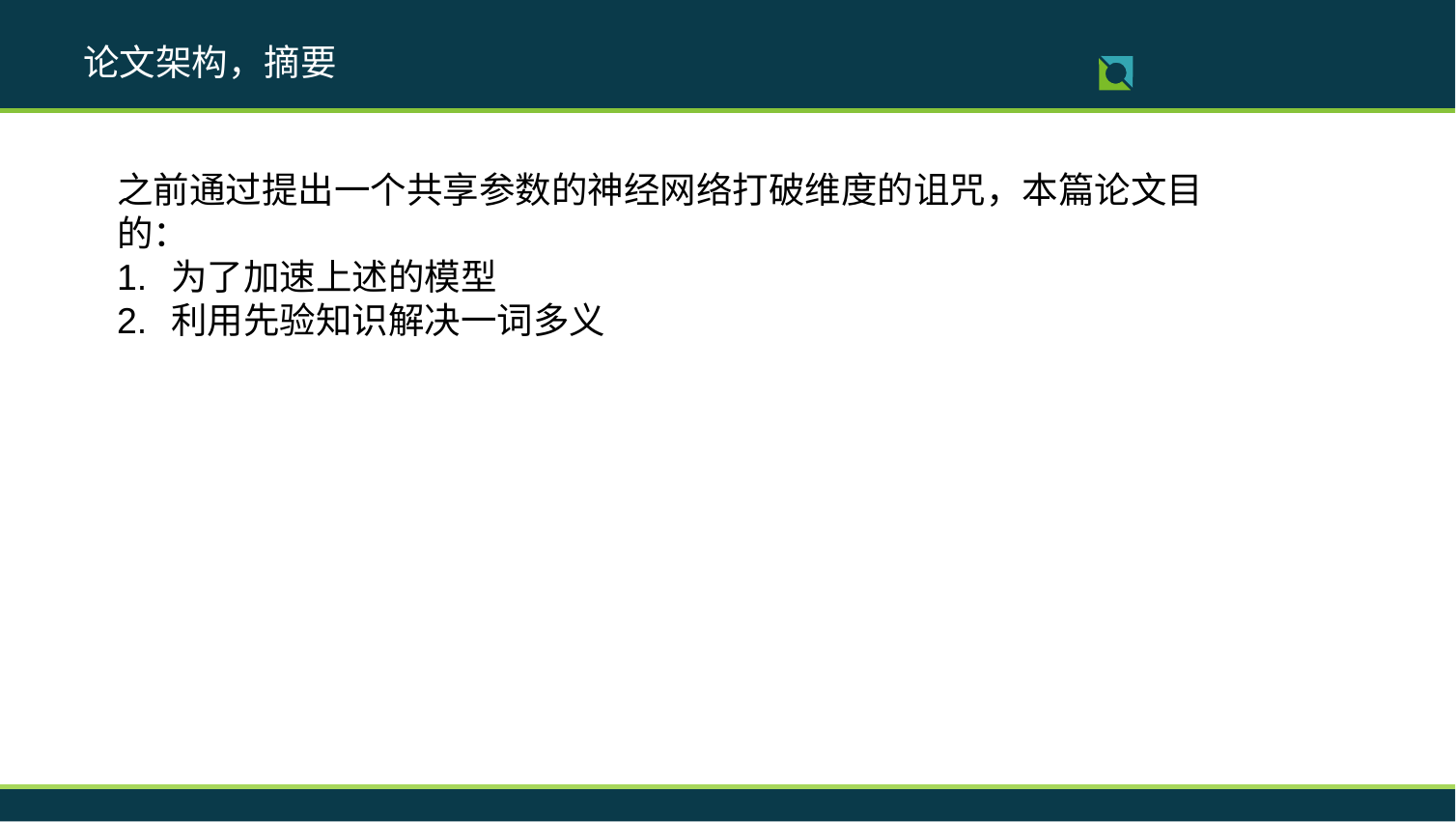

论文架构，摘要
之前通过提出一个共享参数的神经网络打破维度的诅咒，本篇论文目的：
为了加速上述的模型
利用先验知识解决一词多义